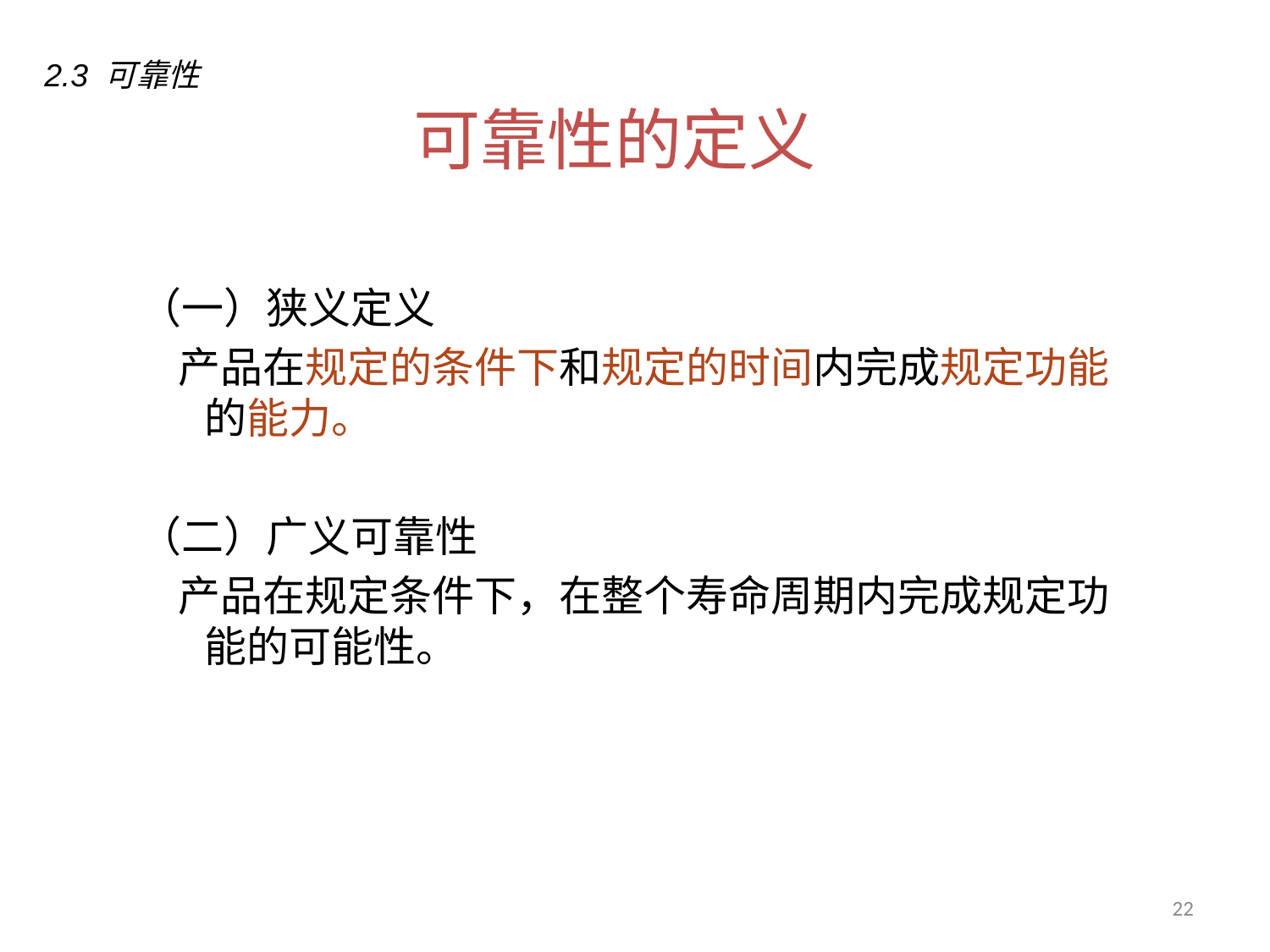

2.3 可靠性
可靠性的定义
（一）狭义定义
   产品在规定的条件下和规定的时间内完成规定功能的能力。

（二）广义可靠性
   产品在规定条件下，在整个寿命周期内完成规定功能的可能性。
22